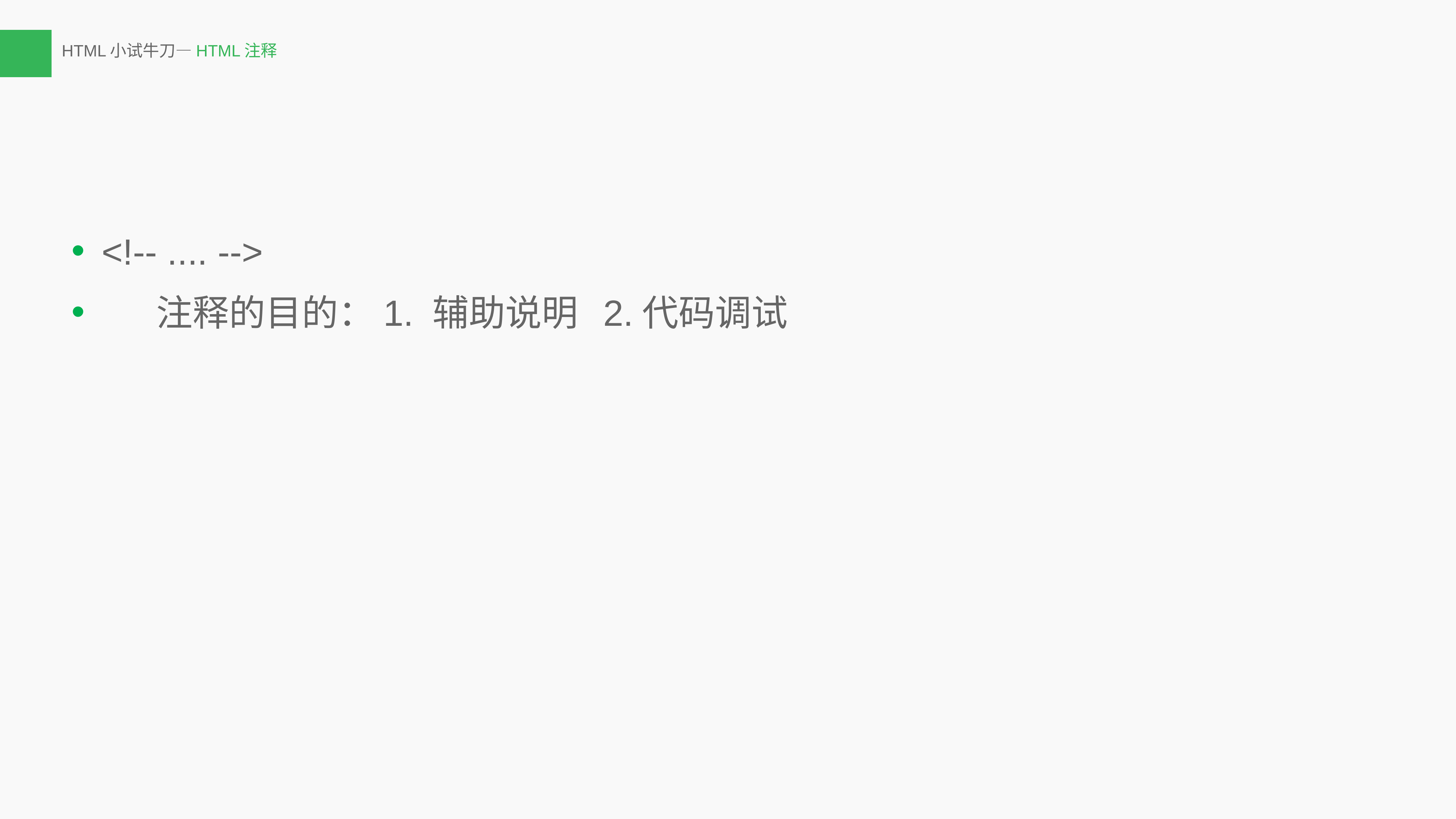

# HTML小试牛刀—HTML注释
<!-- .... -->
	注释的目的：1. 辅助说明  2.代码调试